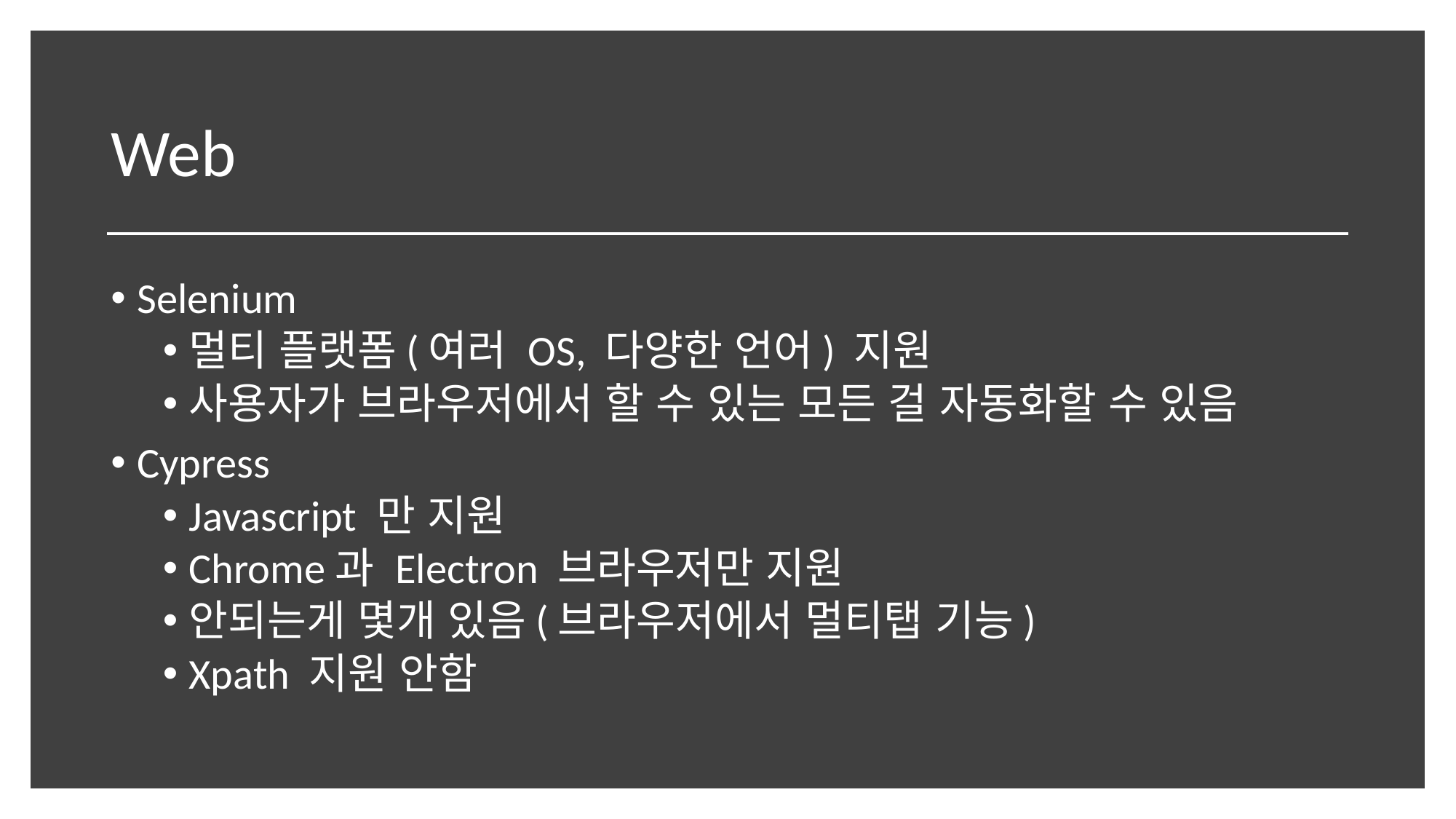

# Web
Selenium
멀티 플랫폼(여러 OS, 다양한 언어) 지원
사용자가 브라우저에서 할 수 있는 모든 걸 자동화할 수 있음
Cypress
Javascript 만 지원
Chrome과 Electron 브라우저만 지원
안되는게 몇개 있음(브라우저에서 멀티탭 기능)
Xpath 지원 안함